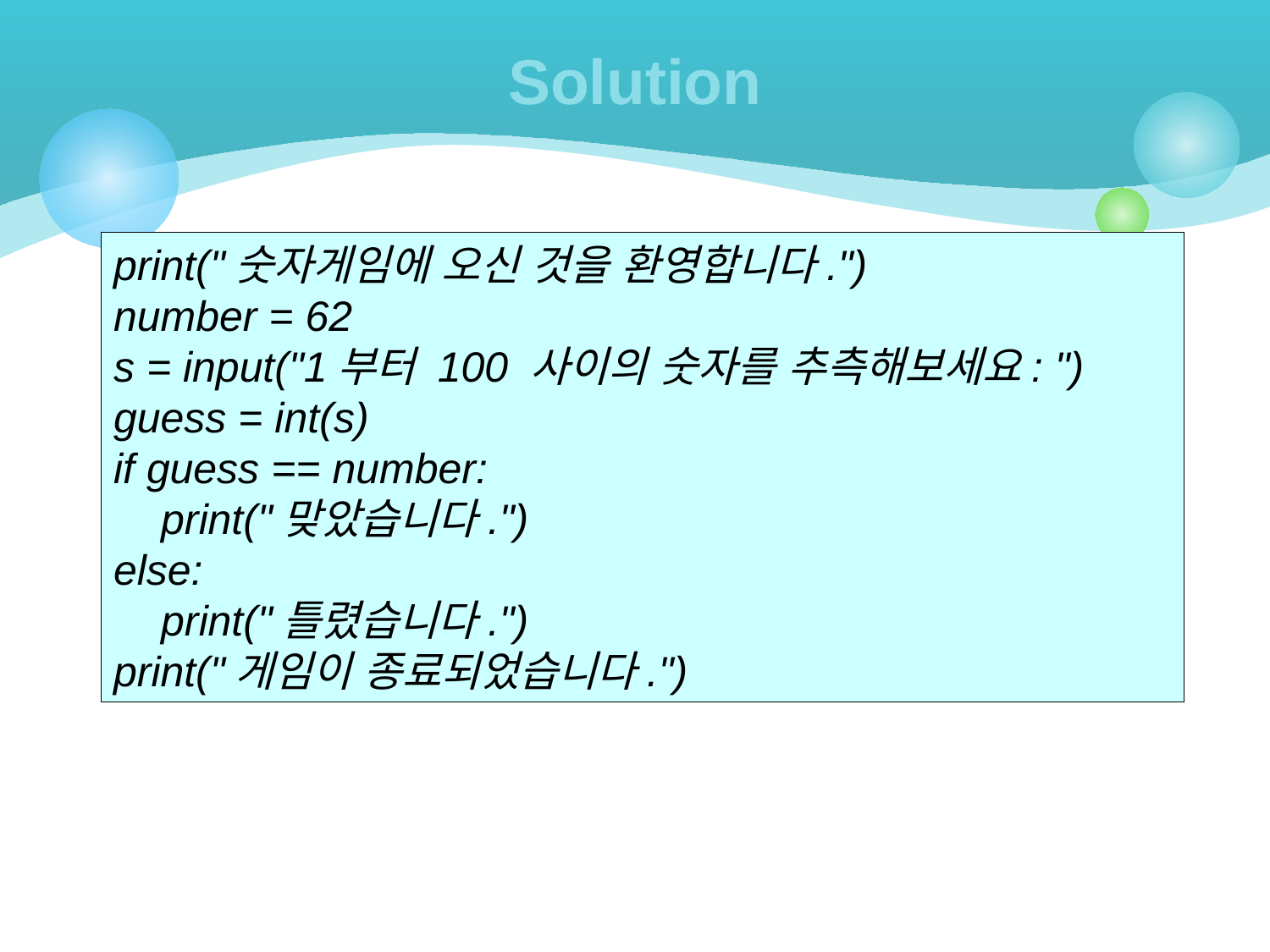

# Solution
print("숫자게임에 오신 것을 환영합니다.")
number = 62
s = input("1부터 100 사이의 숫자를 추측해보세요: ")
guess = int(s)
if guess == number:
    print("맞았습니다.")
else:
    print("틀렸습니다.")
print("게임이 종료되었습니다.")